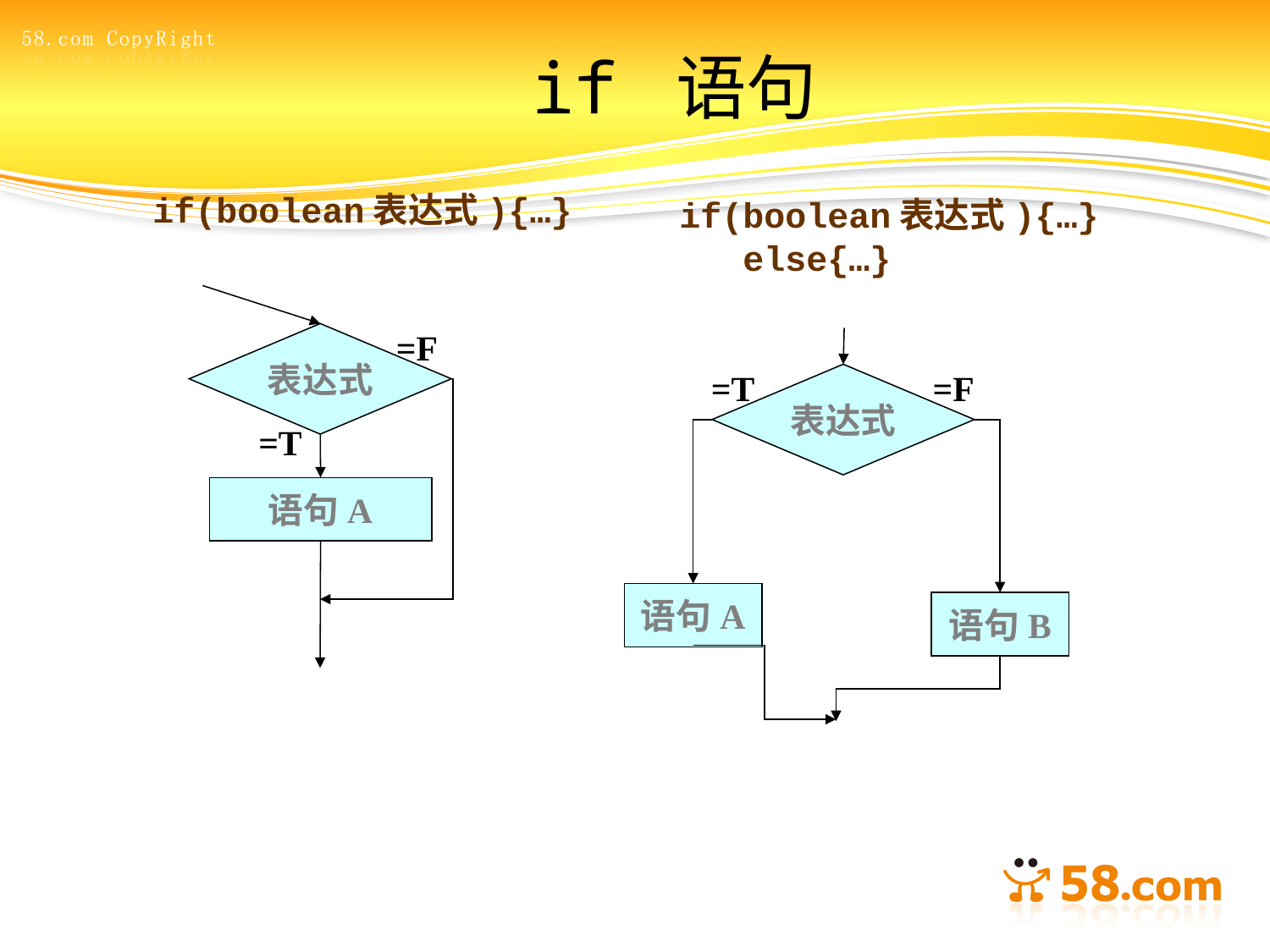

# if 语句
if(boolean表达式){…}
if(boolean表达式){…}
   else{…}

=F
表达式
=T
语句A

=T
=F
表达式
语句A
语句B